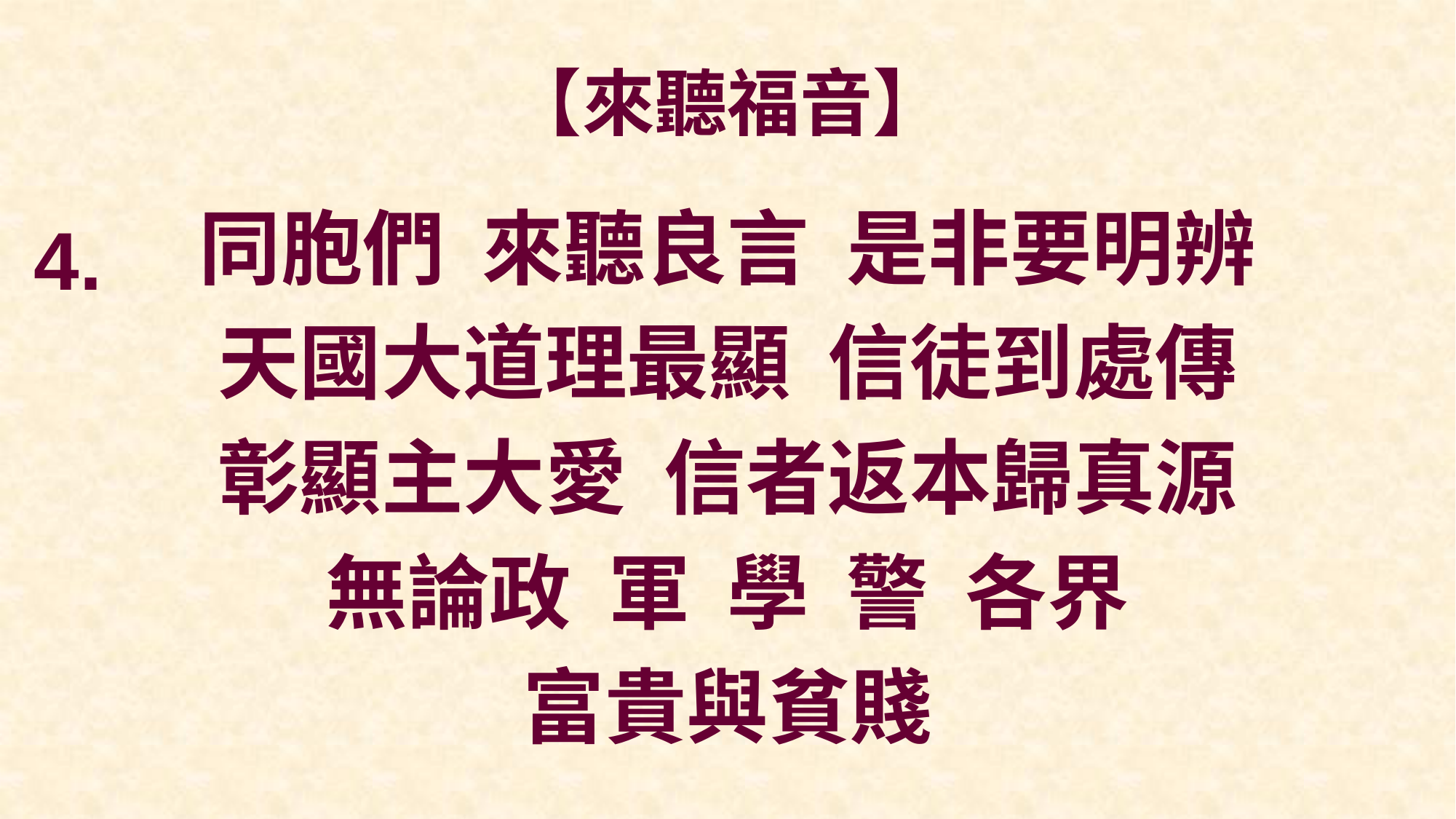

# 【來聽福音】
同胞們  來聽良言  是非要明辨
天國大道理最顯  信徒到處傳
彰顯主大愛  信者返本歸真源
無論政  軍  學  警  各界
富貴與貧賤
4.